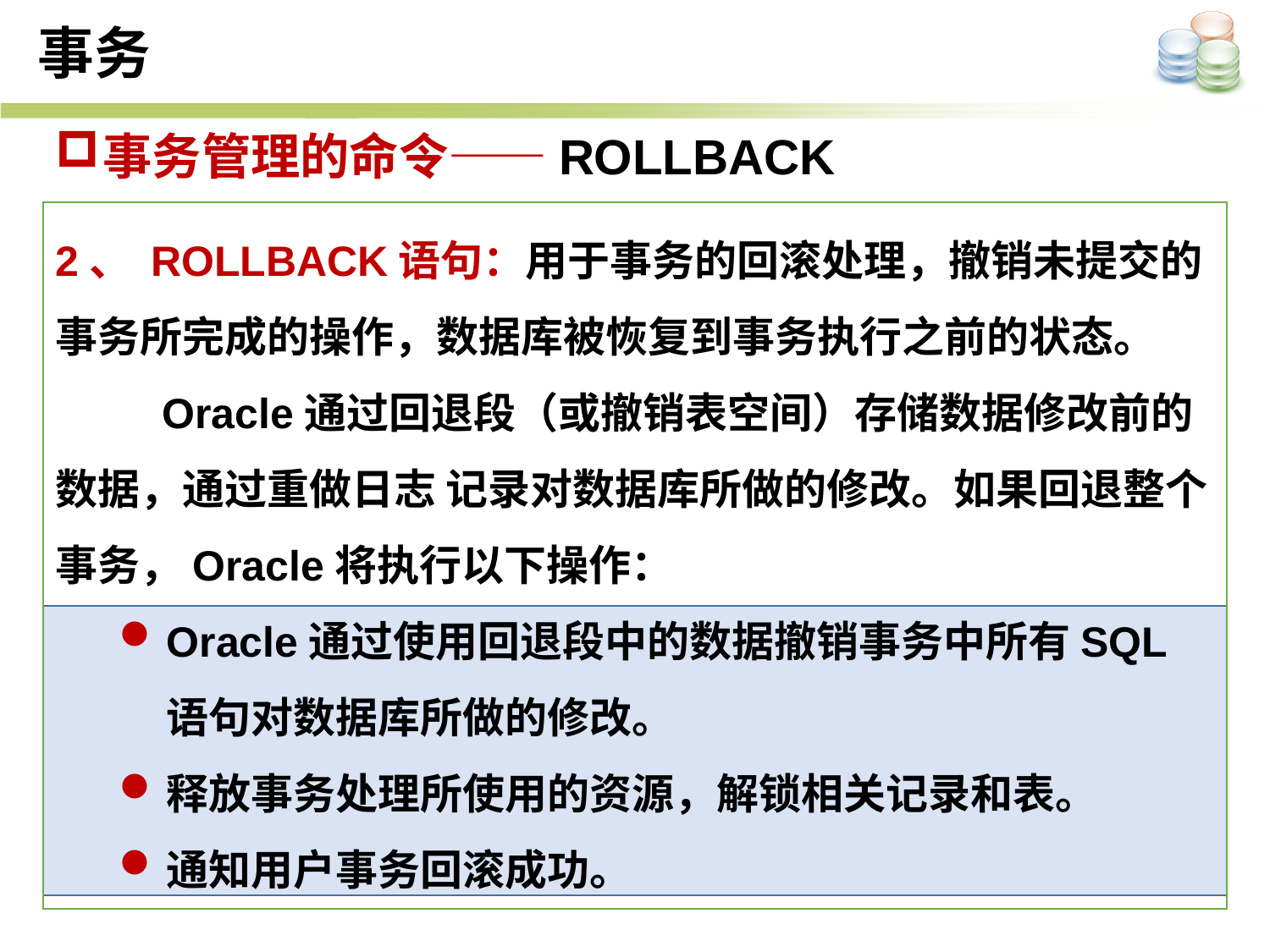

事务
事务管理的命令——ROLLBACK
2、 ROLLBACK语句：用于事务的回滚处理，撤销未提交的事务所完成的操作，数据库被恢复到事务执行之前的状态。
         Oracle通过回退段（或撤销表空间）存储数据修改前的数据，通过重做日志 记录对数据库所做的修改。如果回退整个事务，Oracle将执行以下操作：
Oracle通过使用回退段中的数据撤销事务中所有SQL语句对数据库所做的修改。
释放事务处理所使用的资源，解锁相关记录和表。
通知用户事务回滚成功。

21